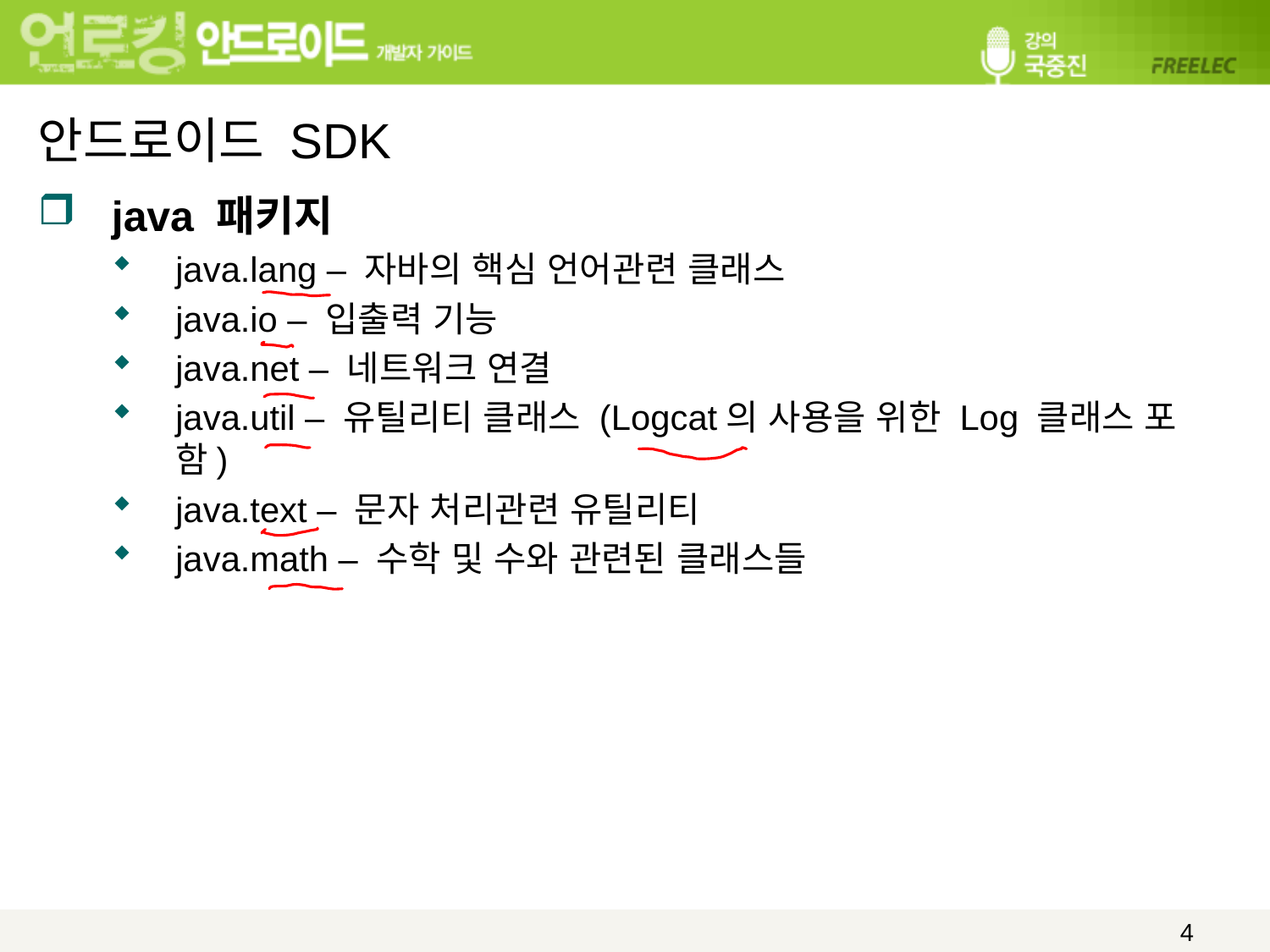

# 안드로이드 SDK
java 패키지
java.lang – 자바의 핵심 언어관련 클래스
java.io – 입출력 기능
java.net – 네트워크 연결
java.util – 유틸리티 클래스 (Logcat의 사용을 위한 Log 클래스 포함)
java.text – 문자 처리관련 유틸리티
java.math – 수학 및 수와 관련된 클래스들
4